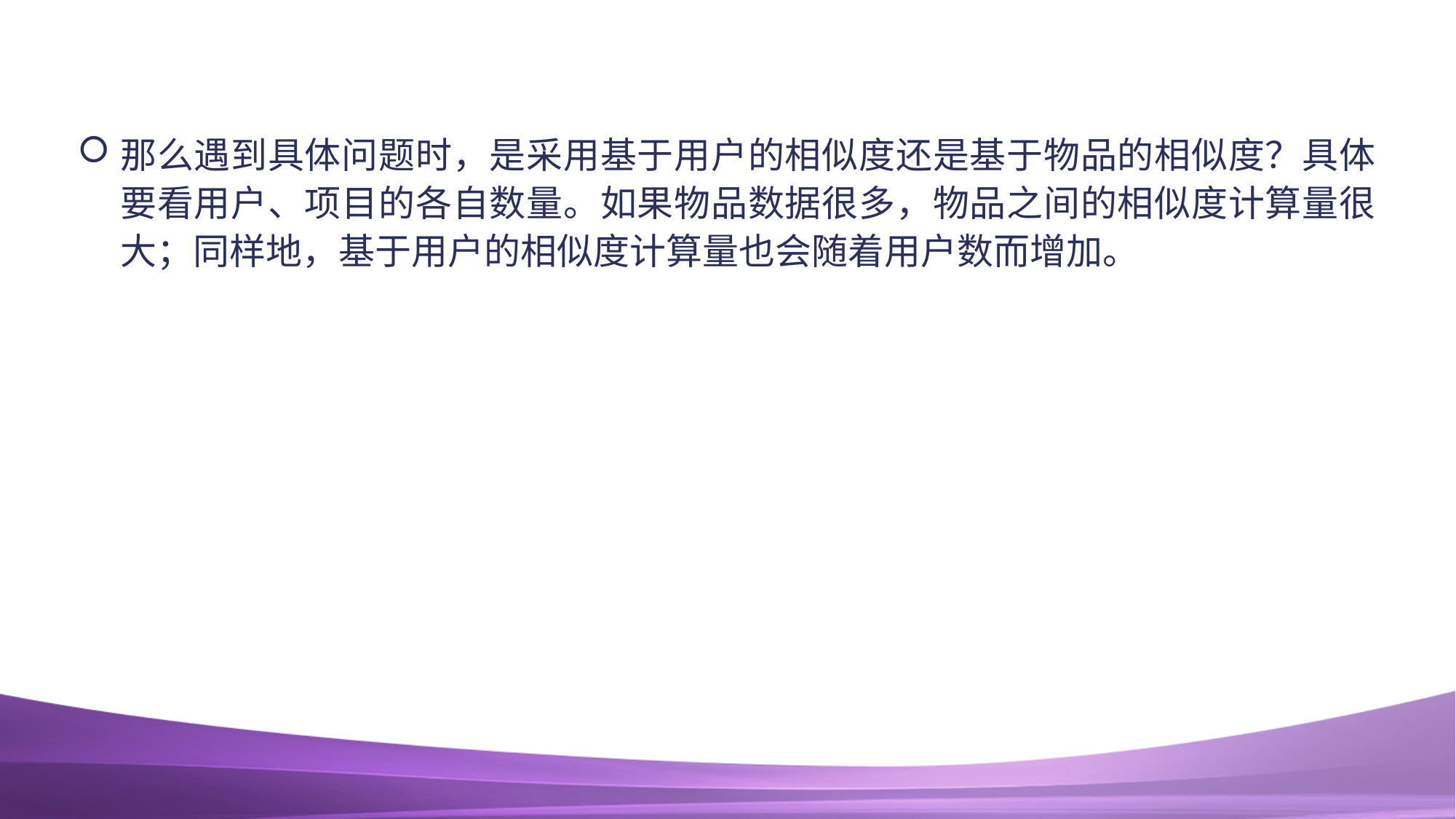

那么遇到具体问题时，是采用基于用户的相似度还是基于物品的相似度？具体要看用户、项目的各自数量。如果物品数据很多，物品之间的相似度计算量很大；同样地，基于用户的相似度计算量也会随着用户数而增加。